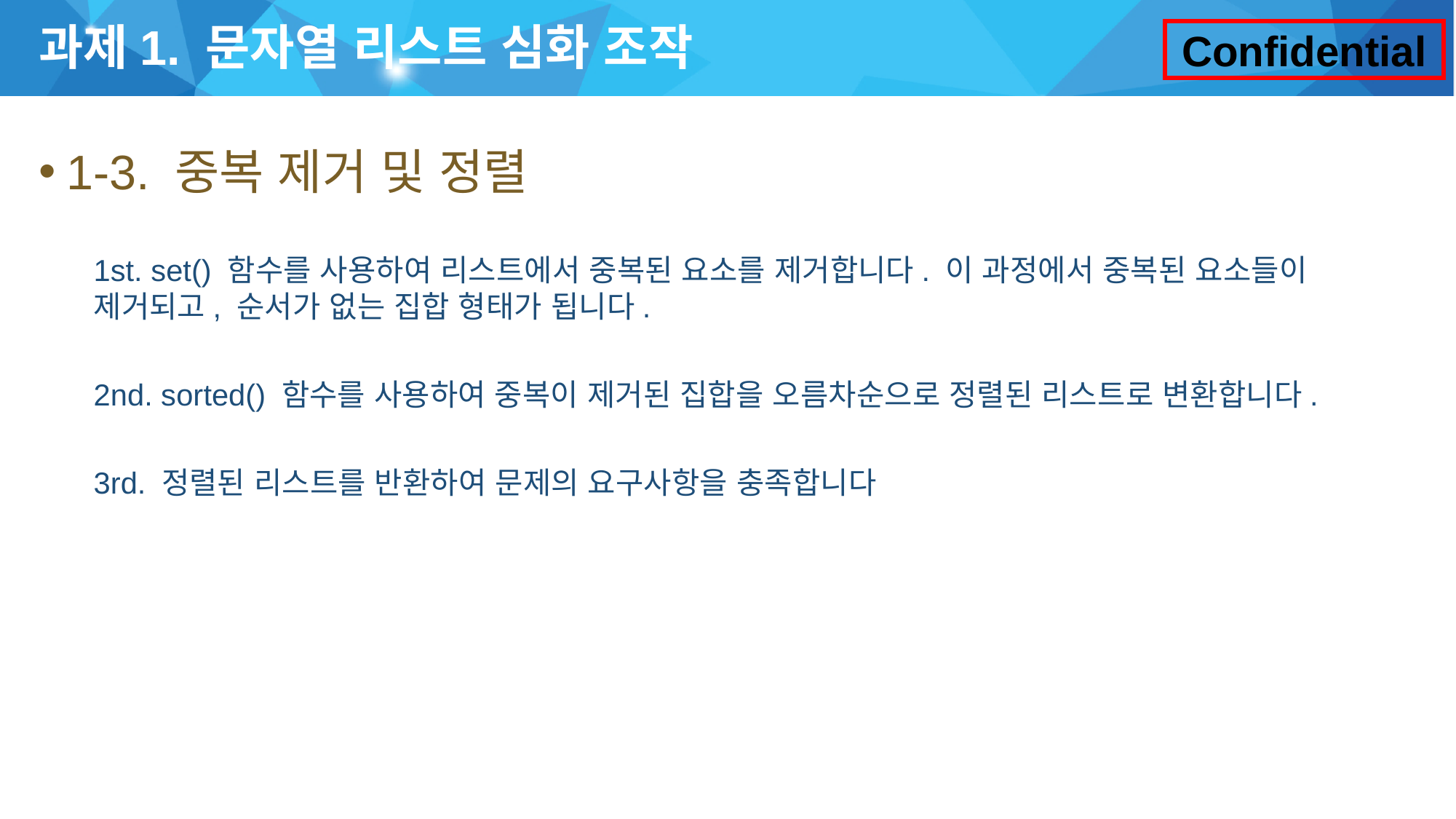

# 과제1. 문자열 리스트 심화 조작
1-3. 중복 제거 및 정렬

1st. set() 함수를 사용하여 리스트에서 중복된 요소를 제거합니다. 이 과정에서 중복된 요소들이 제거되고, 순서가 없는 집합 형태가 됩니다.

2nd. sorted() 함수를 사용하여 중복이 제거된 집합을 오름차순으로 정렬된 리스트로 변환합니다.

3rd. 정렬된 리스트를 반환하여 문제의 요구사항을 충족합니다